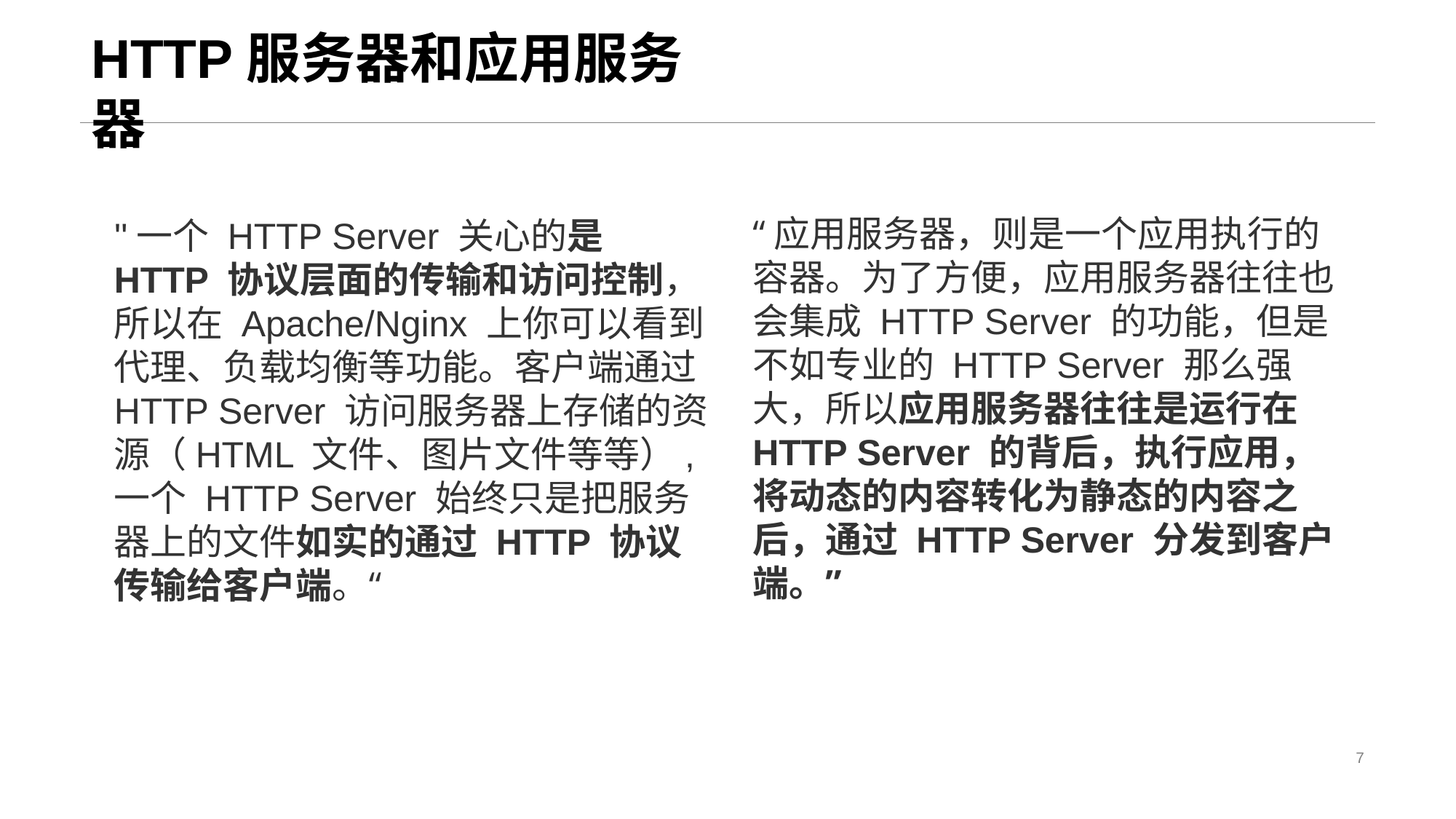

# HTTP服务器和应用服务器
''一个 HTTP Server 关心的是 HTTP 协议层面的传输和访问控制，所以在 Apache/Nginx 上你可以看到代理、负载均衡等功能。客户端通过 HTTP Server 访问服务器上存储的资源（HTML 文件、图片文件等等）,一个 HTTP Server 始终只是把服务器上的文件如实的通过 HTTP 协议传输给客户端。“
“应用服务器，则是一个应用执行的容器。为了方便，应用服务器往往也会集成 HTTP Server 的功能，但是不如专业的 HTTP Server 那么强大，所以应用服务器往往是运行在 HTTP Server 的背后，执行应用，将动态的内容转化为静态的内容之后，通过 HTTP Server 分发到客户端。”

7